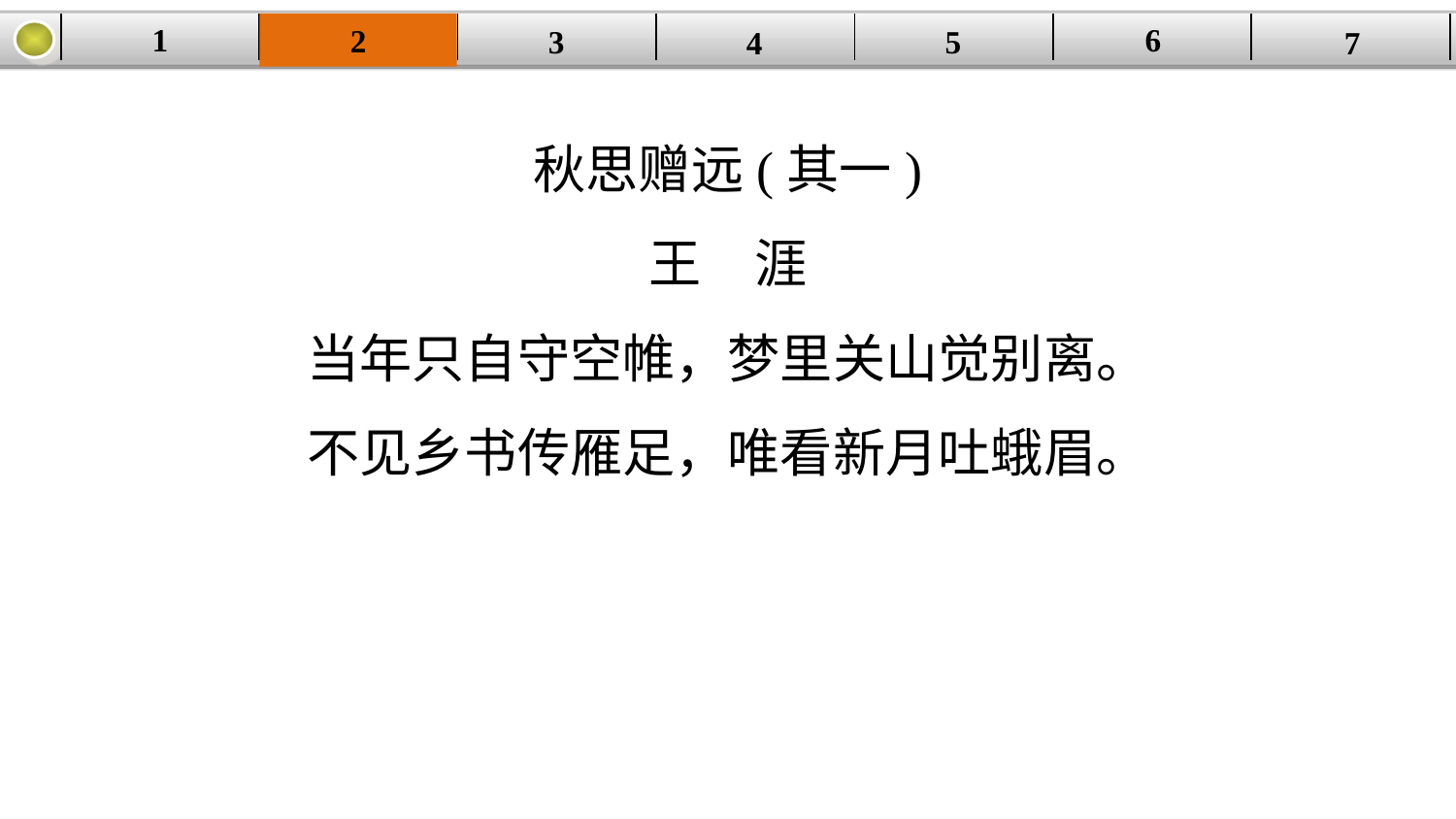

1
6
2
|  |  |  |  |  |  |  |
| --- | --- | --- | --- | --- | --- | --- |
3
5
7
4

秋思赠远(其一)
王　涯
当年只自守空帷，梦里关山觉别离。
不见乡书传雁足，唯看新月吐蛾眉。